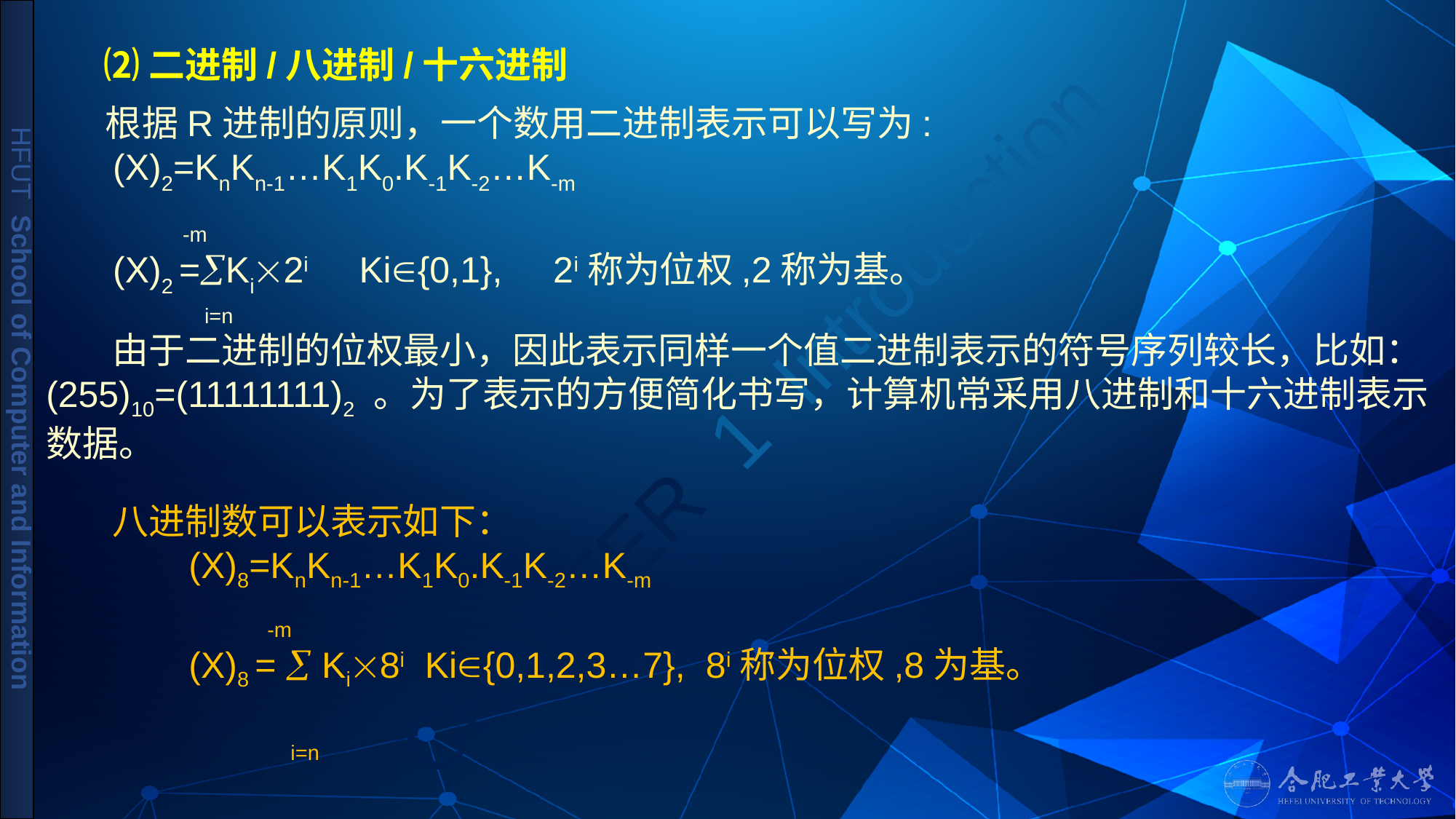

# ⑵二进制/八进制/十六进制
        根据R进制的原则，一个数用二进制表示可以写为:
        (X)2=KnKn-1…K1K0.K-1K-2…K-m
                       -m
        (X)2 =∑Ki×2i     Ki∈{0,1},     2i称为位权,2称为基。
                 i=n
       由于二进制的位权最小，因此表示同样一个值二进制表示的符号序列较长，比如：(255)10=(11111111)2 。为了表示的方便简化书写，计算机常采用八进制和十六进制表示数据。
       八进制数可以表示如下：
              (X)8=KnKn-1…K1K0.K-1K-2…K-m
                             -m
              (X)8 = ∑ Ki×8i  Ki∈{0,1,2,3…7},  8i称为位权,8为基。
                        i=n